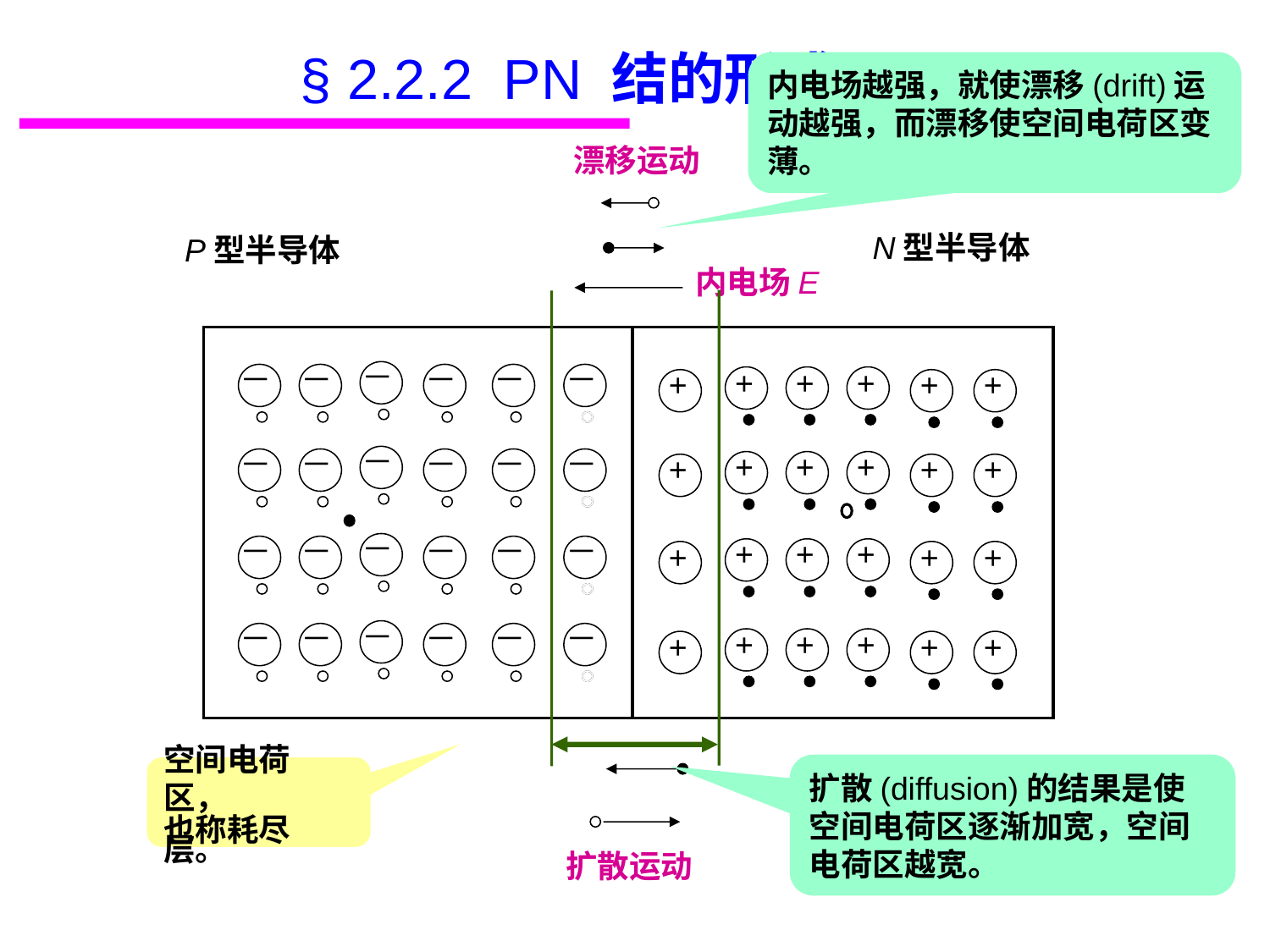

§ 2.2.2  PN 结的形成

内电场越强，就使漂移(drift)运动越强，而漂移使空间电荷区变薄。

漂移运动

N型半导体
P型半导体
内电场E

－

－

－

－

－

－

－

－

－

－

－

－

－

－

－

－

－

－

－

－

－

－

－

－

+

+

+

+

+

+

+

+

+

+

+

+

+

+

+

+

+

+

+

+

+

+

+

+

扩散(diffusion)的结果是使空间电荷区逐渐加宽，空间电荷区越宽。
空间电荷区，
也称耗尽层。

扩散运动